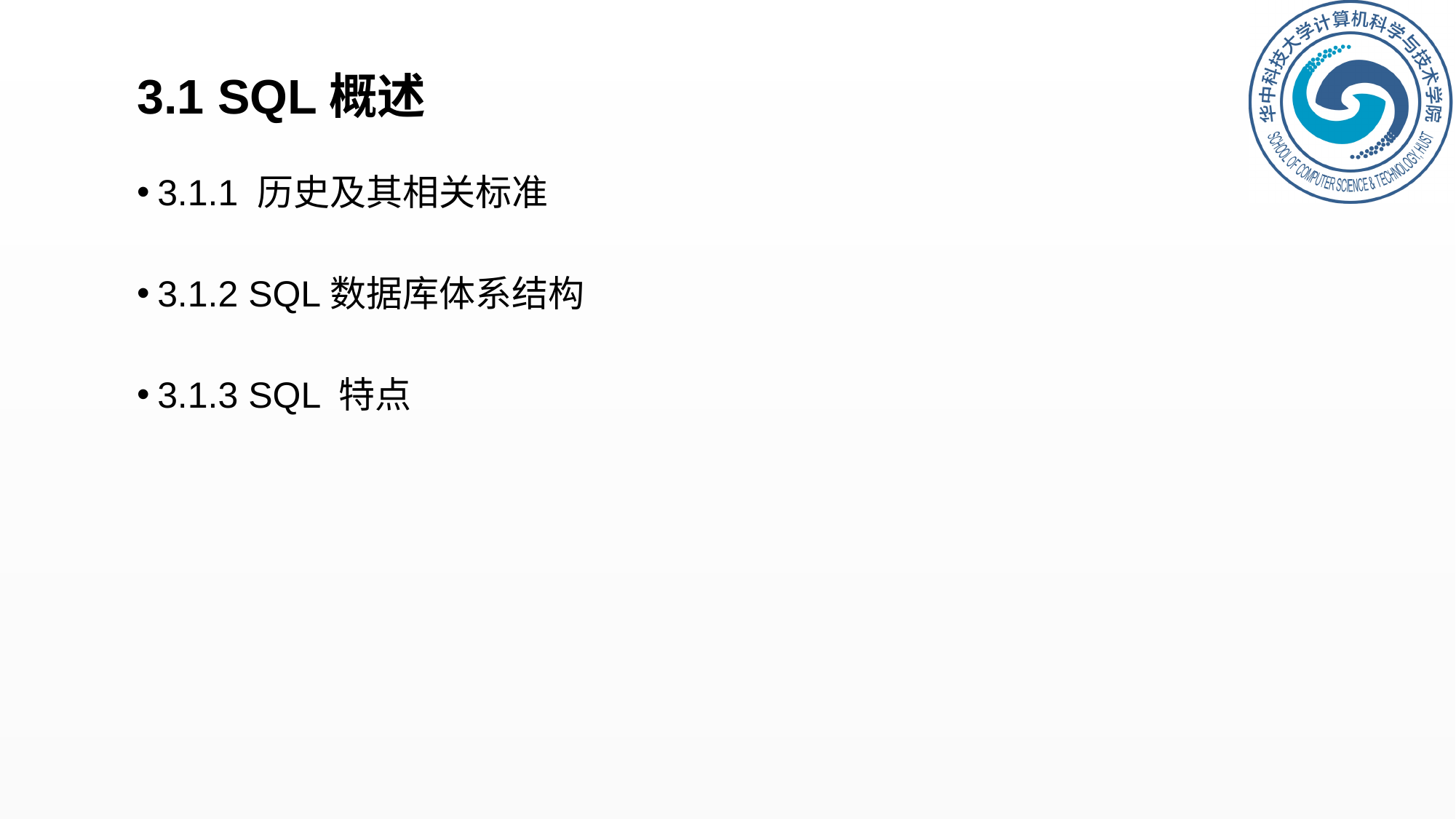

# 3.1 SQL概述
3.1.1 历史及其相关标准

3.1.2 SQL数据库体系结构

3.1.3 SQL 特点